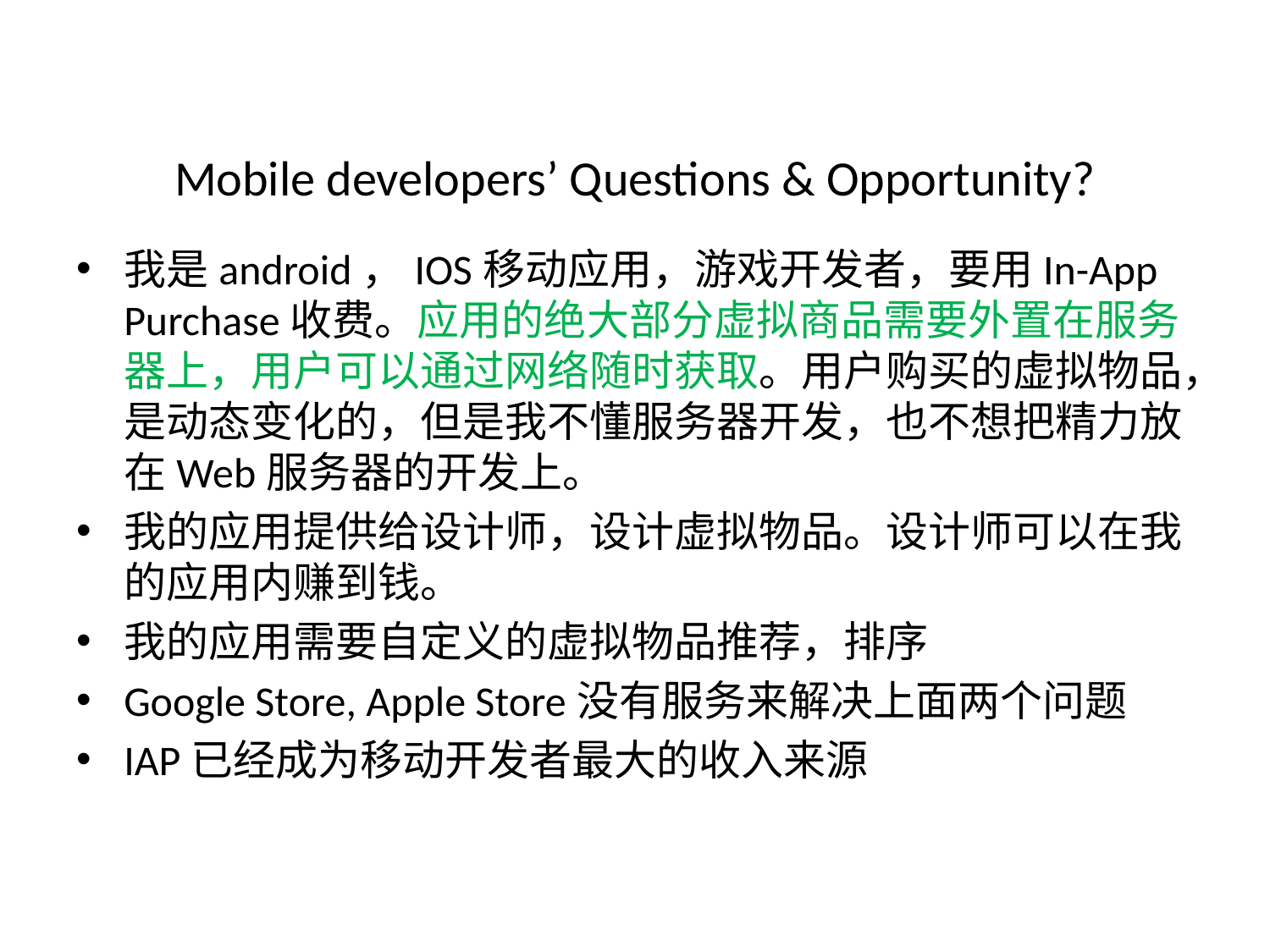

# Mobile developers’ Questions & Opportunity?
我是android，IOS移动应用，游戏开发者，要用In-App Purchase收费。应用的绝大部分虚拟商品需要外置在服务器上，用户可以通过网络随时获取。用户购买的虚拟物品，是动态变化的，但是我不懂服务器开发，也不想把精力放在Web服务器的开发上。
我的应用提供给设计师，设计虚拟物品。设计师可以在我的应用内赚到钱。
我的应用需要自定义的虚拟物品推荐，排序
Google Store, Apple Store没有服务来解决上面两个问题
IAP已经成为移动开发者最大的收入来源